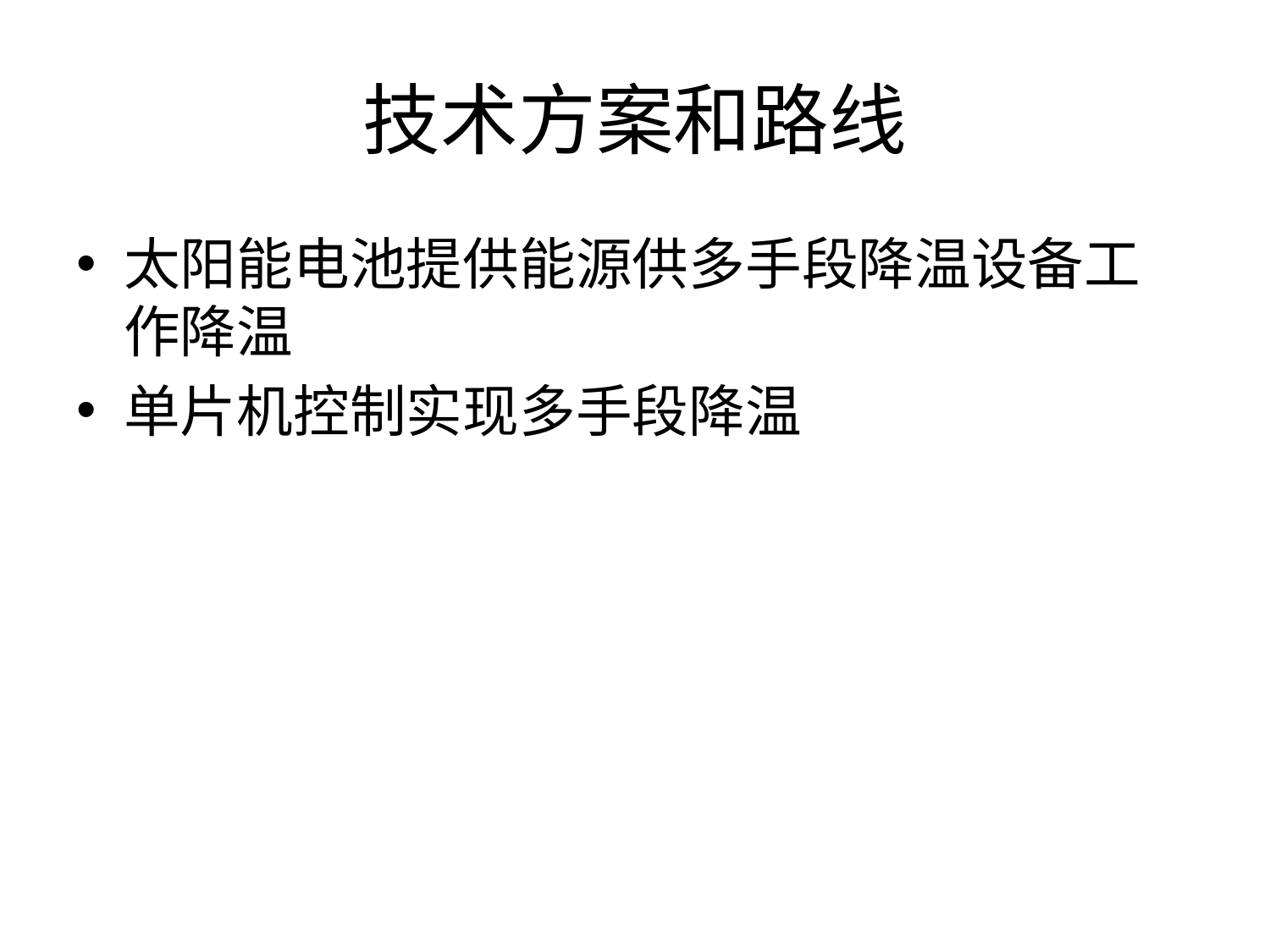

# 技术方案和路线
太阳能电池提供能源供多手段降温设备工作降温
单片机控制实现多手段降温